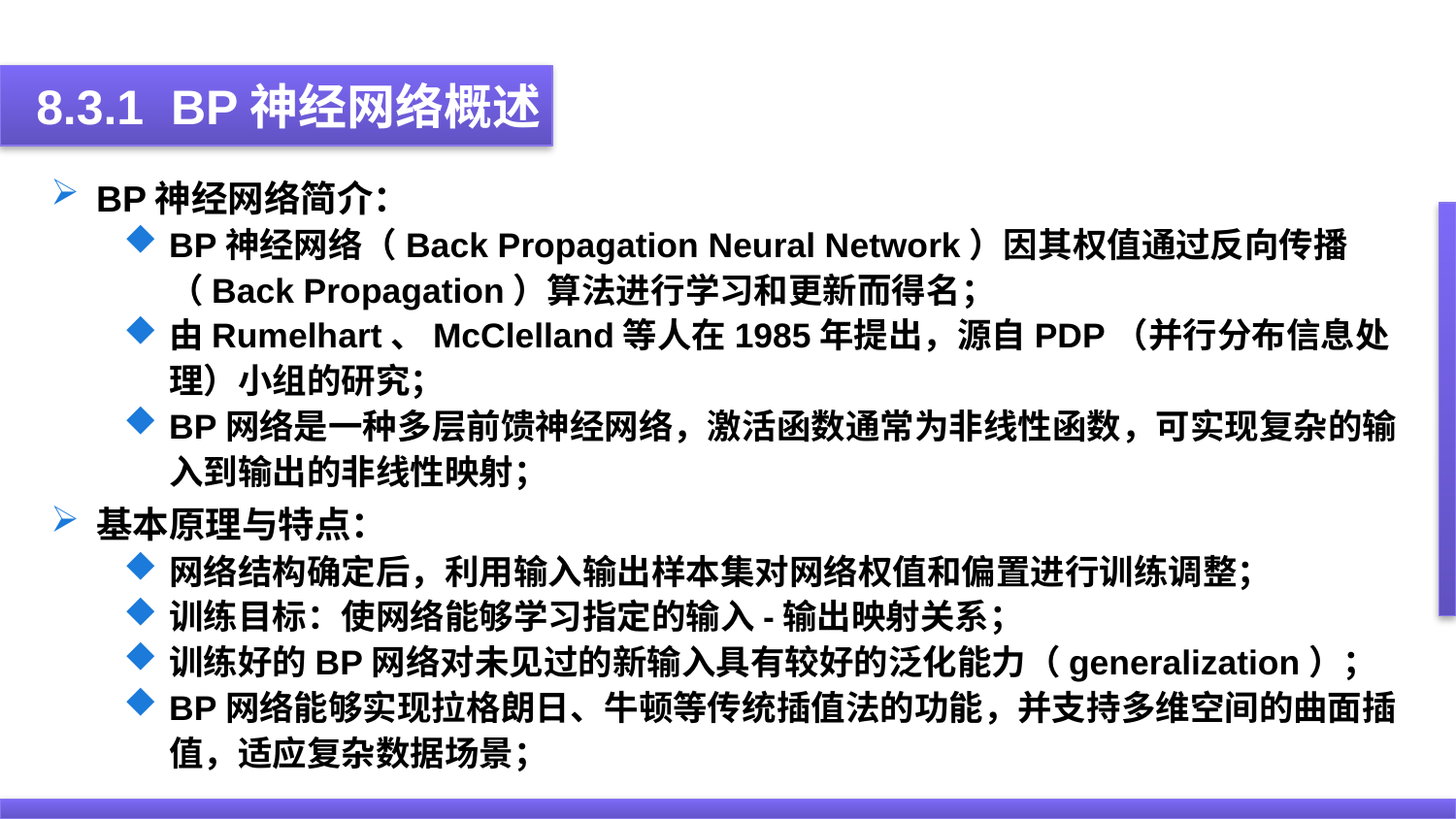

8.3.1  BP神经网络概述
BP神经网络简介：
BP神经网络（Back Propagation Neural Network）因其权值通过反向传播（Back Propagation）算法进行学习和更新而得名；
由Rumelhart、McClelland等人在1985年提出，源自PDP（并行分布信息处理）小组的研究；
BP网络是一种多层前馈神经网络，激活函数通常为非线性函数，可实现复杂的输入到输出的非线性映射；
基本原理与特点：
网络结构确定后，利用输入输出样本集对网络权值和偏置进行训练调整；
训练目标：使网络能够学习指定的输入-输出映射关系；
训练好的BP网络对未见过的新输入具有较好的泛化能力（generalization）；
BP网络能够实现拉格朗日、牛顿等传统插值法的功能，并支持多维空间的曲面插值，适应复杂数据场景；